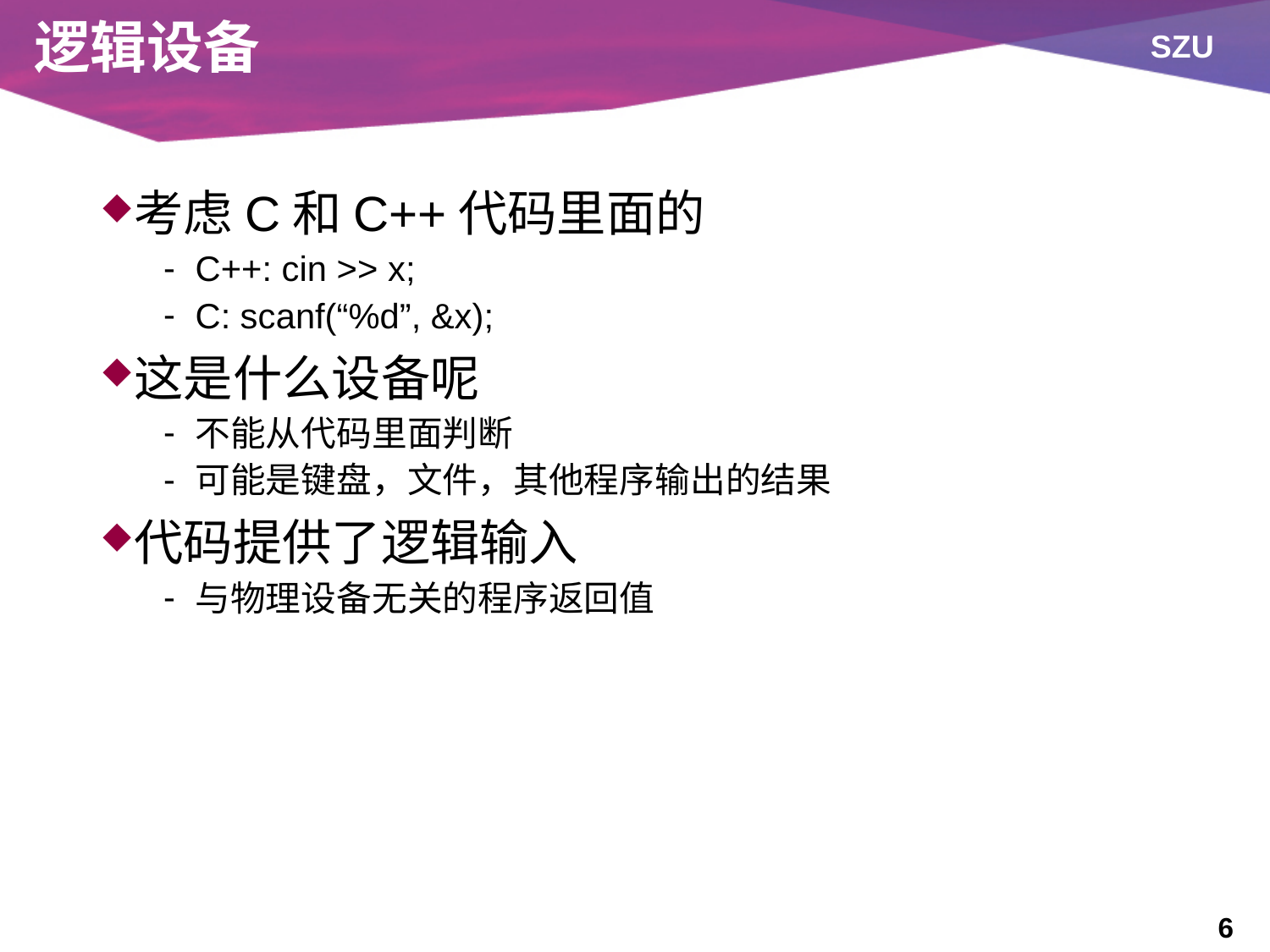

# 逻辑设备
考虑C和C++代码里面的
C++: cin >> x;
C: scanf(“%d”, &x);
这是什么设备呢
不能从代码里面判断
可能是键盘，文件，其他程序输出的结果
代码提供了逻辑输入
与物理设备无关的程序返回值
6